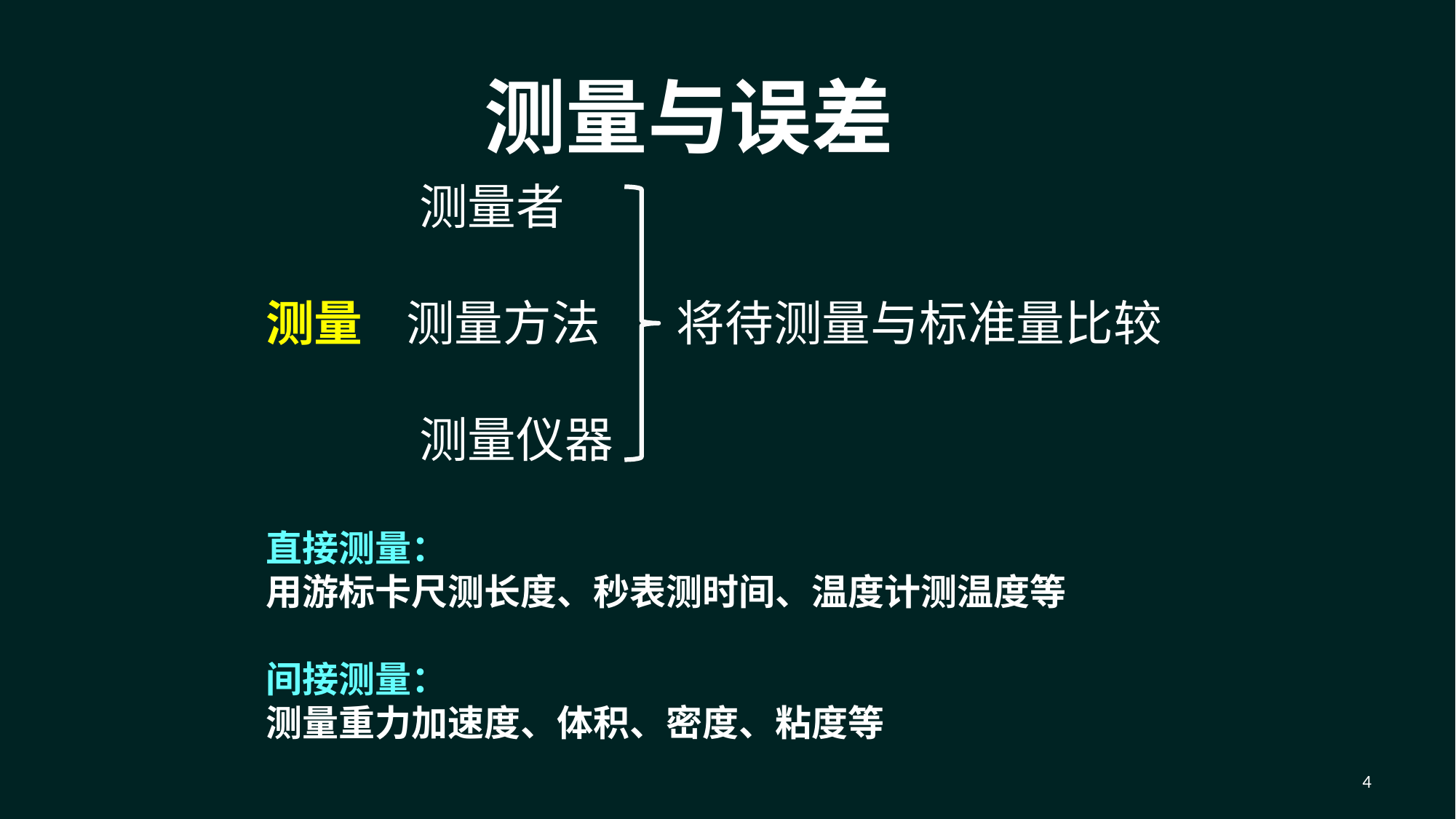

测量与误差
             测量者

测量    测量方法       将待测量与标准量比较

             测量仪器

直接测量：
用游标卡尺测长度、秒表测时间、温度计测温度等

间接测量：
测量重力加速度、体积、密度、粘度等

4